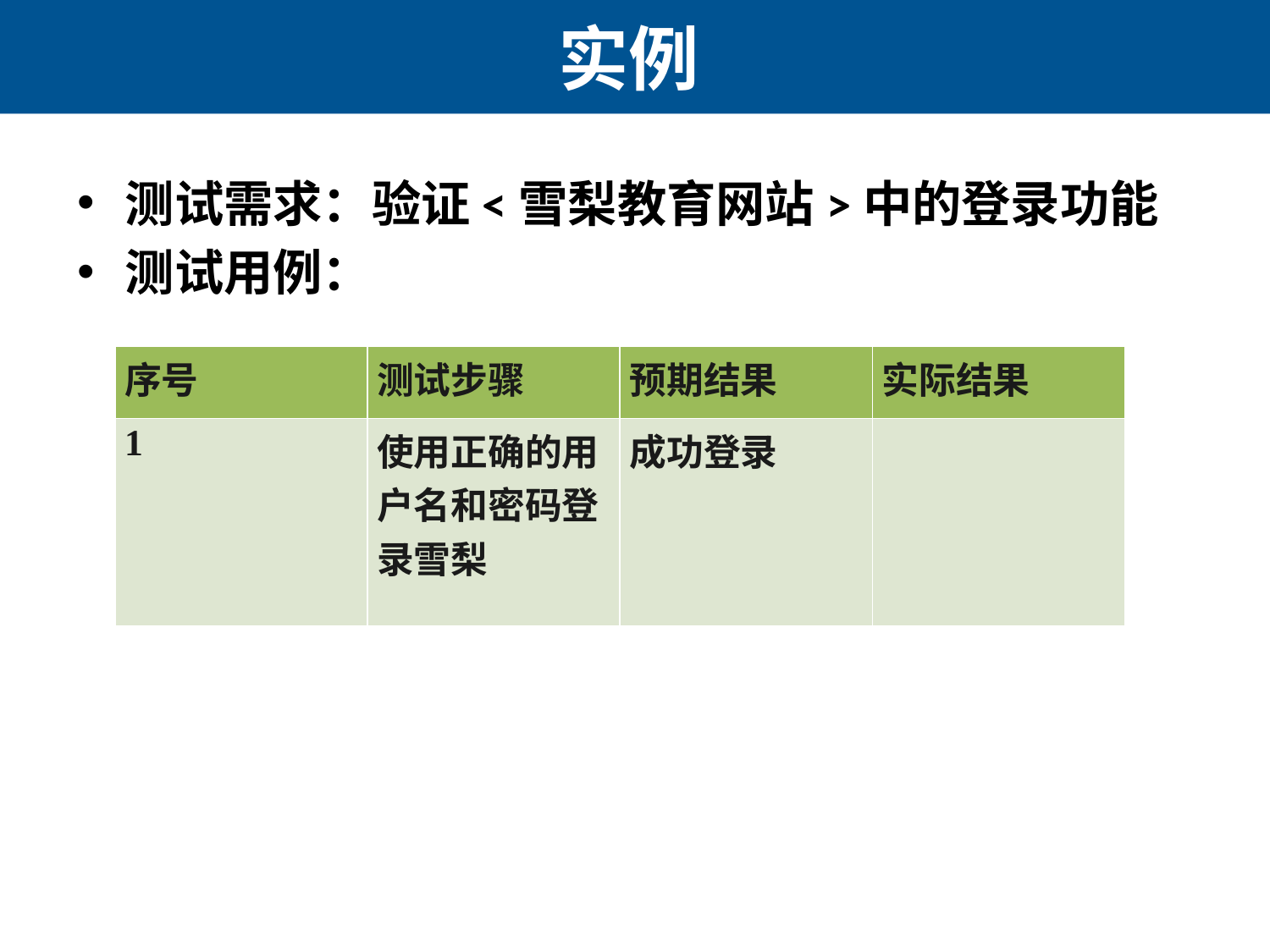

# 实例
测试需求：验证<雪梨教育网站>中的登录功能
测试用例：
| 序号 | 测试步骤 | 预期结果 | 实际结果 |
| --- | --- | --- | --- |
| 1 | 使用正确的用户名和密码登录雪梨 | 成功登录 |  |